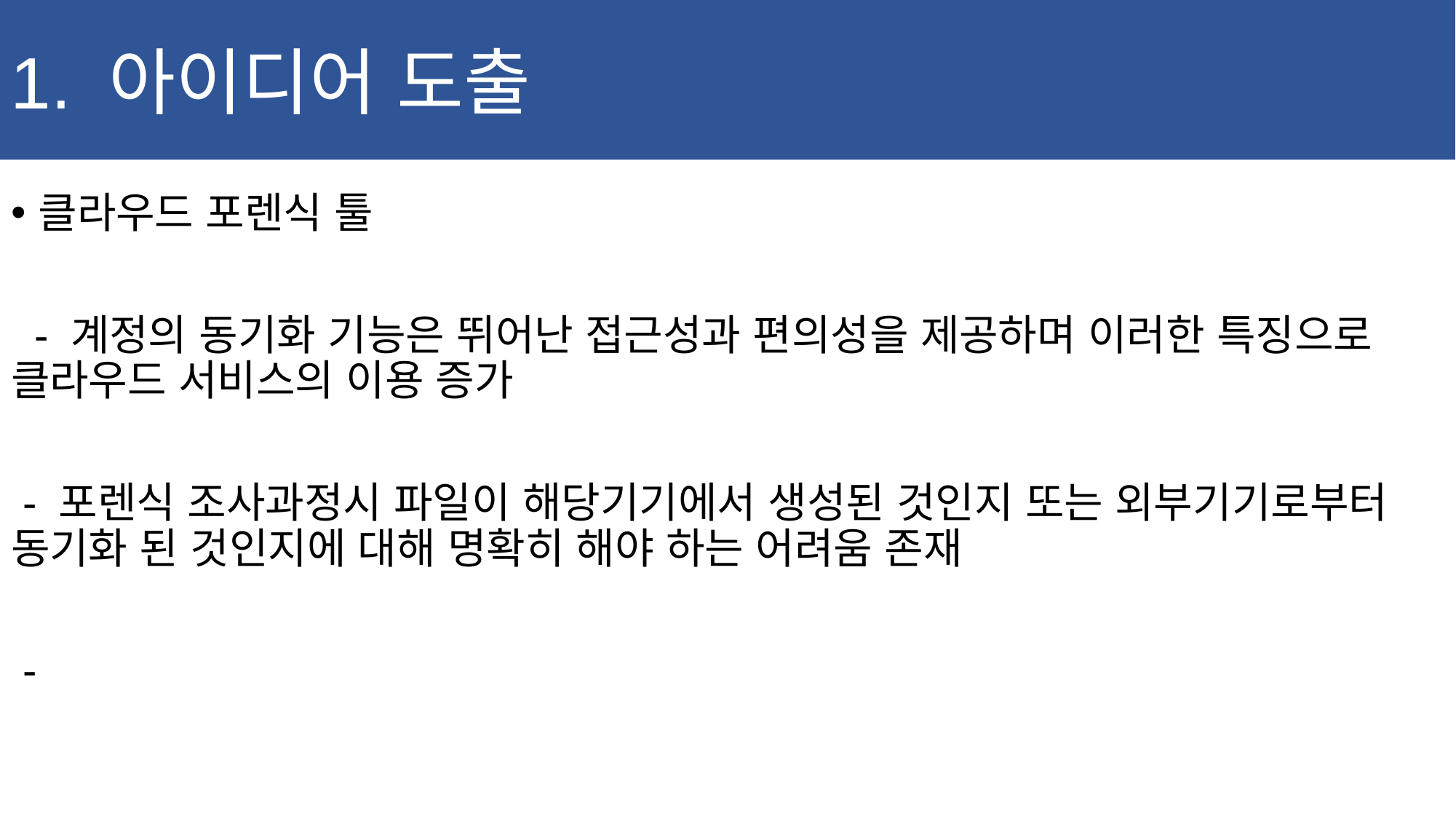

1. 아이디어 도출
클라우드 포렌식 툴

  - 계정의 동기화 기능은 뛰어난 접근성과 편의성을 제공하며 이러한 특징으로 클라우드 서비스의 이용 증가

 - 포렌식 조사과정시 파일이 해당기기에서 생성된 것인지 또는 외부기기로부터 동기화 된 것인지에 대해 명확히 해야 하는 어려움 존재

 -